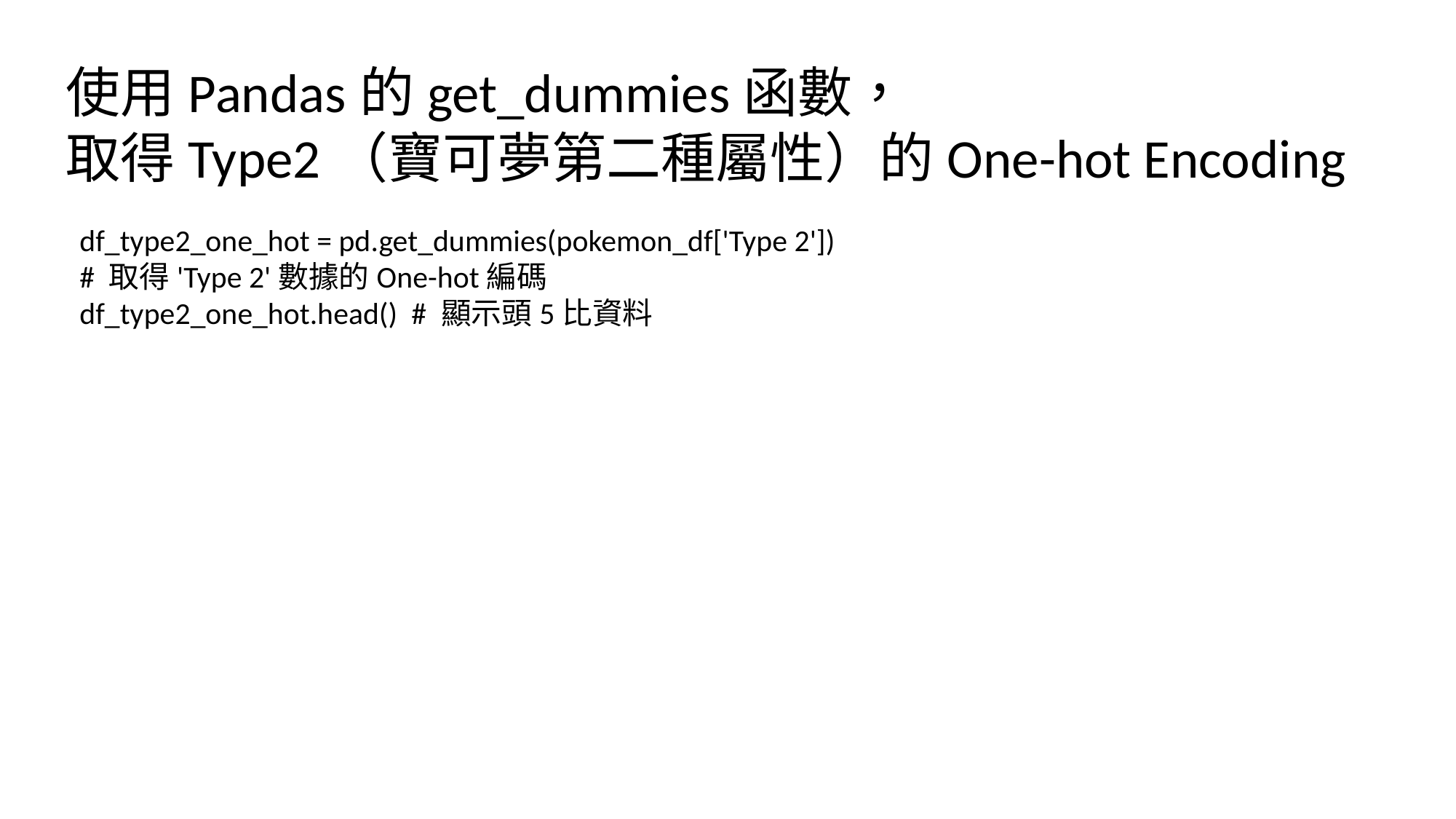

使用Pandas的get_dummies函數，
取得Type2（寶可夢第二種屬性）的One-hot Encoding
df_type2_one_hot = pd.get_dummies(pokemon_df['Type 2'])
# 取得'Type 2'數據的One-hot編碼
df_type2_one_hot.head()  # 顯示頭5比資料